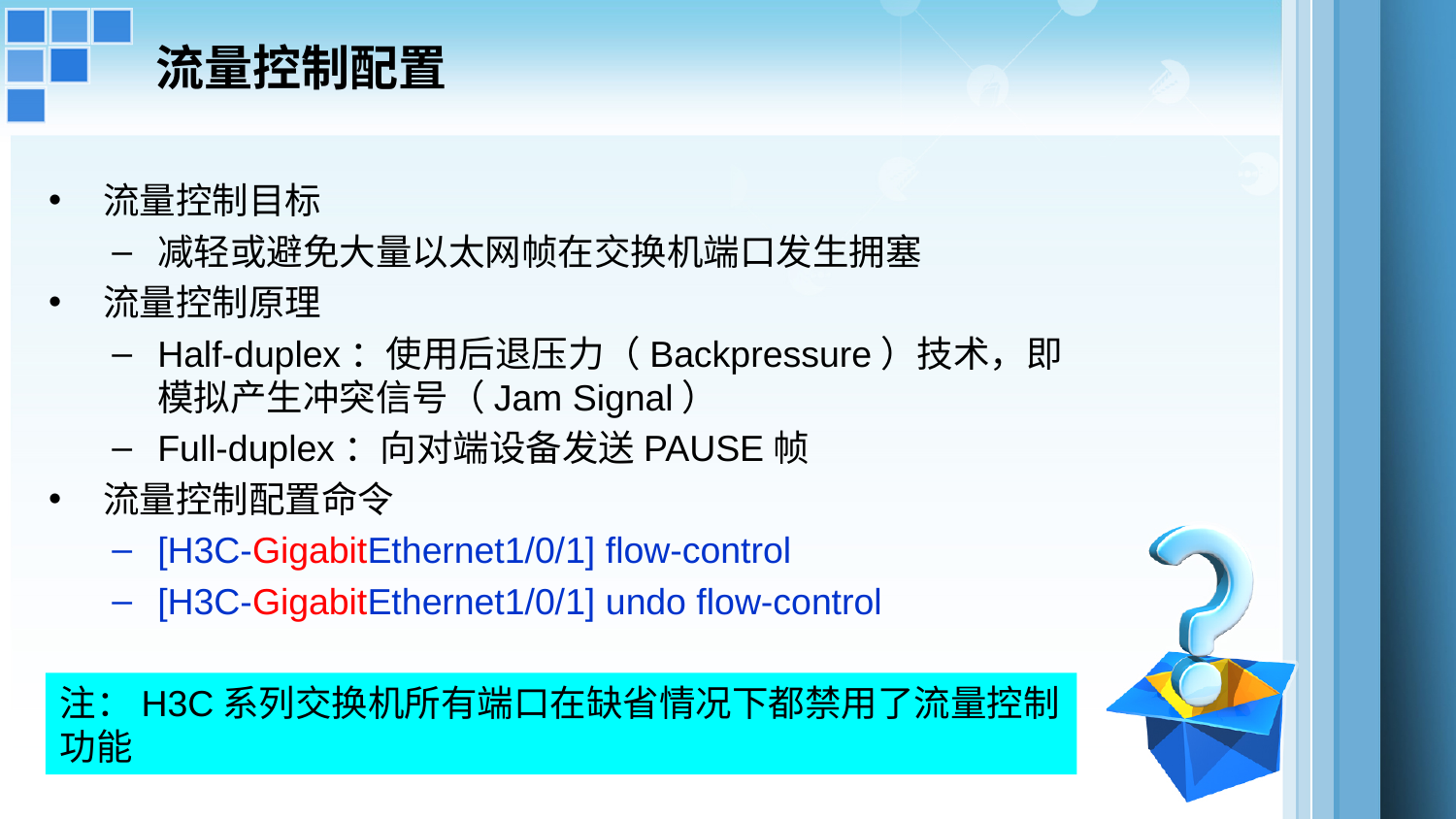

# 流量控制配置
流量控制目标
减轻或避免大量以太网帧在交换机端口发生拥塞
流量控制原理
Half-duplex：使用后退压力（Backpressure）技术，即模拟产生冲突信号（Jam Signal）
Full-duplex：向对端设备发送PAUSE帧
流量控制配置命令
[H3C-GigabitEthernet1/0/1] flow-control
[H3C-GigabitEthernet1/0/1] undo flow-control
注：H3C系列交换机所有端口在缺省情况下都禁用了流量控制功能